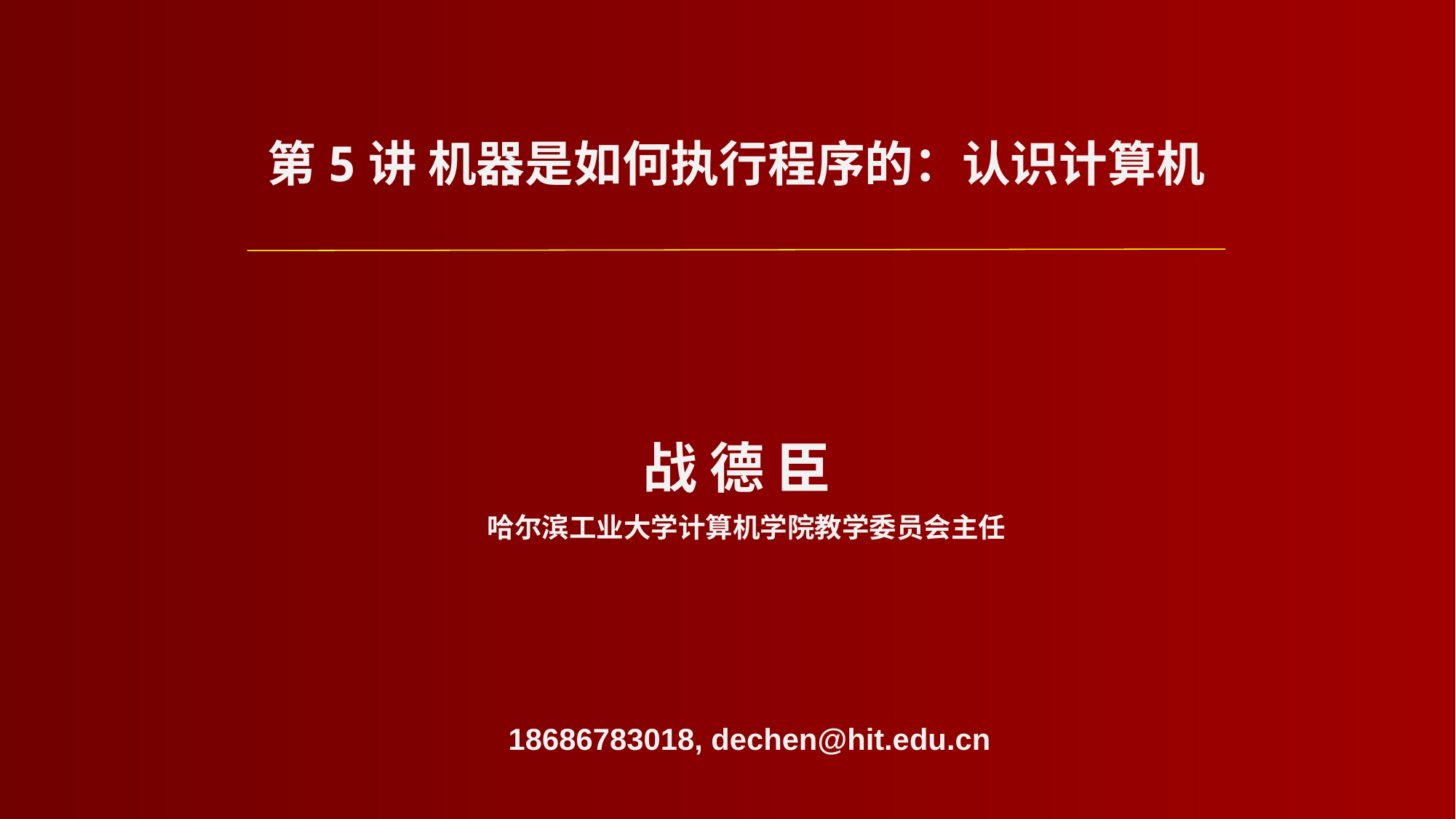

# 第5讲 机器是如何执行程序的：认识计算机

战 德 臣
哈尔滨工业大学计算机学院教学委员会主任
18686783018, dechen@hit.edu.cn